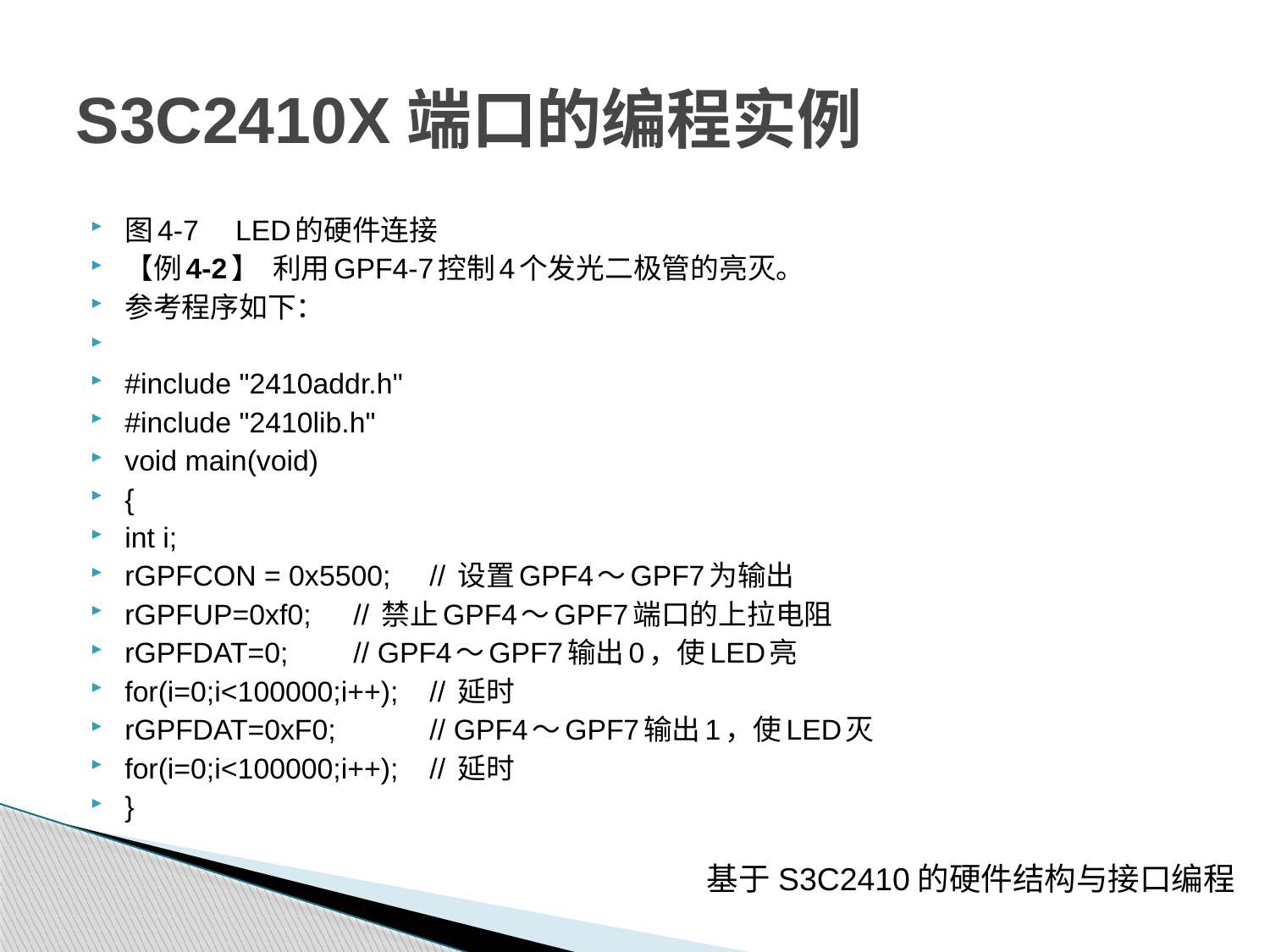

# S3C2410X端口的编程实例
图4-7　LED的硬件连接
【例4-2】  利用GPF4-7控制4个发光二极管的亮灭。
参考程序如下：

#include "2410addr.h"
#include "2410lib.h"
void main(void)
{
int i;
rGPFCON = 0x5500;    	// 设置GPF4～GPF7为输出
rGPFUP=0xf0;	// 禁止GPF4～GPF7端口的上拉电阻
rGPFDAT=0;	// GPF4～GPF7输出0，使LED亮
for(i=0;i<100000;i++);  	// 延时
rGPFDAT=0xF0;      	// GPF4～GPF7输出1，使LED灭
for(i=0;i<100000;i++);  	// 延时
}

基于S3C2410的硬件结构与接口编程